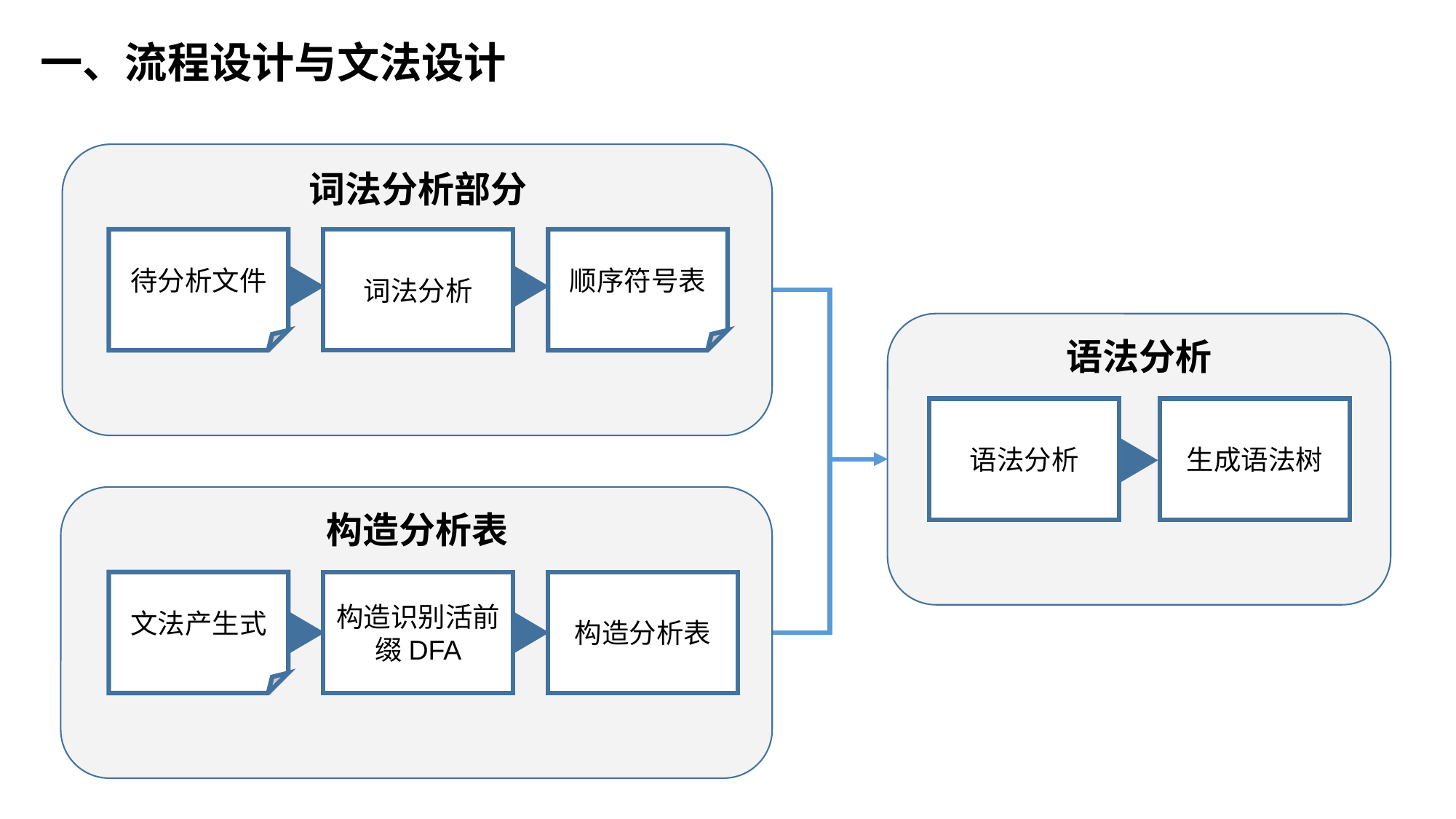

一、流程设计与文法设计

词法分析部分
待分析文件
词法分析
顺序符号表

语法分析
语法分析
生成语法树

构造分析表
文法产生式
构造识别活前缀DFA
构造分析表